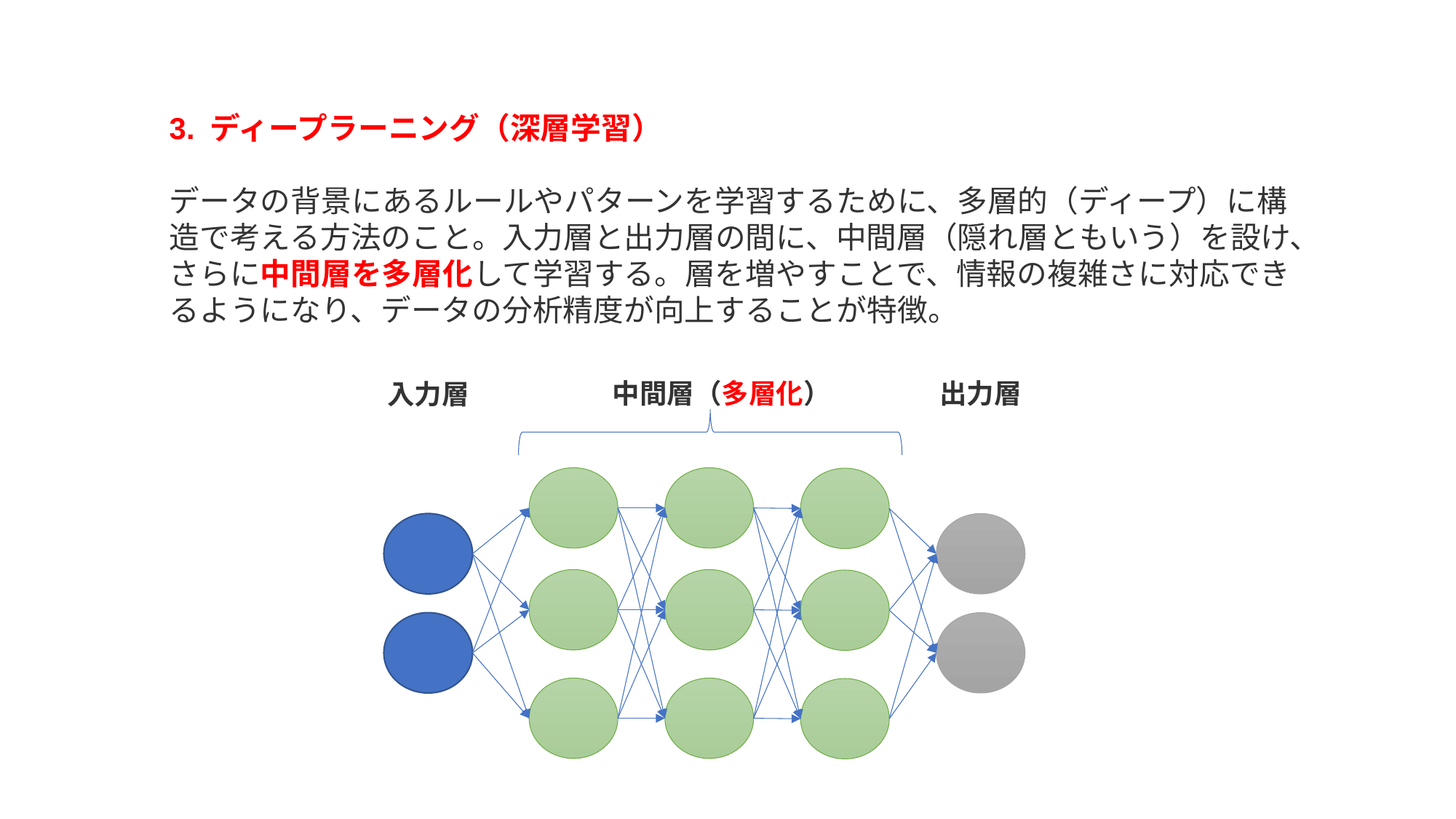

3. ディープラーニング（深層学習）

データの背景にあるルールやパターンを学習するために、多層的（ディープ）に構造で考える方法のこと。入力層と出力層の間に、中間層（隠れ層ともいう）を設け、さらに中間層を多層化して学習する。層を増やすことで、情報の複雑さに対応できるようになり、データの分析精度が向上することが特徴。

中間層（多層化）
出力層
入力層